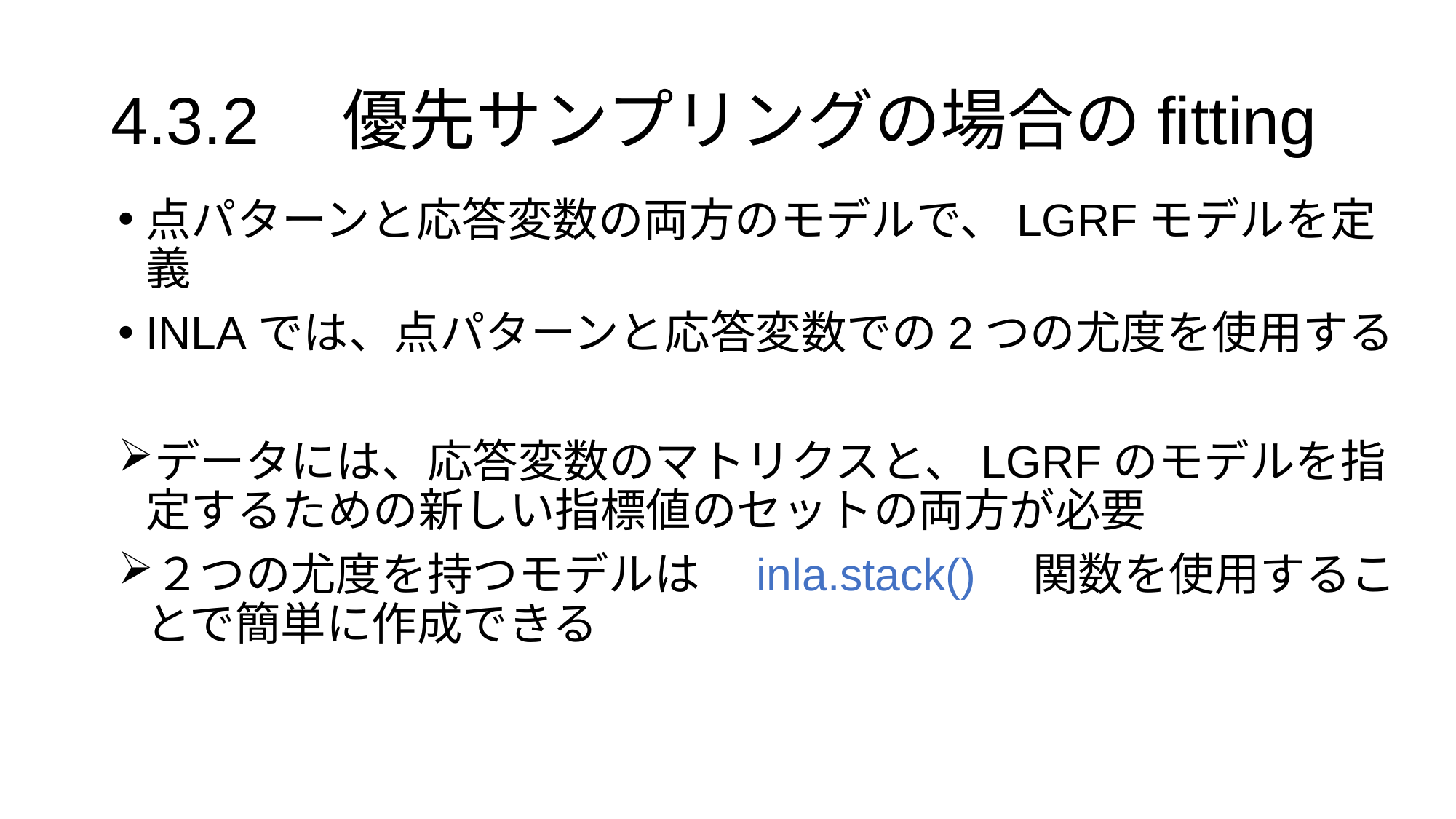

# 4.3.2　優先サンプリングの場合のfitting
点パターンと応答変数の両方のモデルで、LGRFモデルを定義
INLAでは、点パターンと応答変数での2つの尤度を使用する

データには、応答変数のマトリクスと、LGRFのモデルを指定するための新しい指標値のセットの両方が必要
２つの尤度を持つモデルは　inla.stack()　関数を使用することで簡単に作成できる